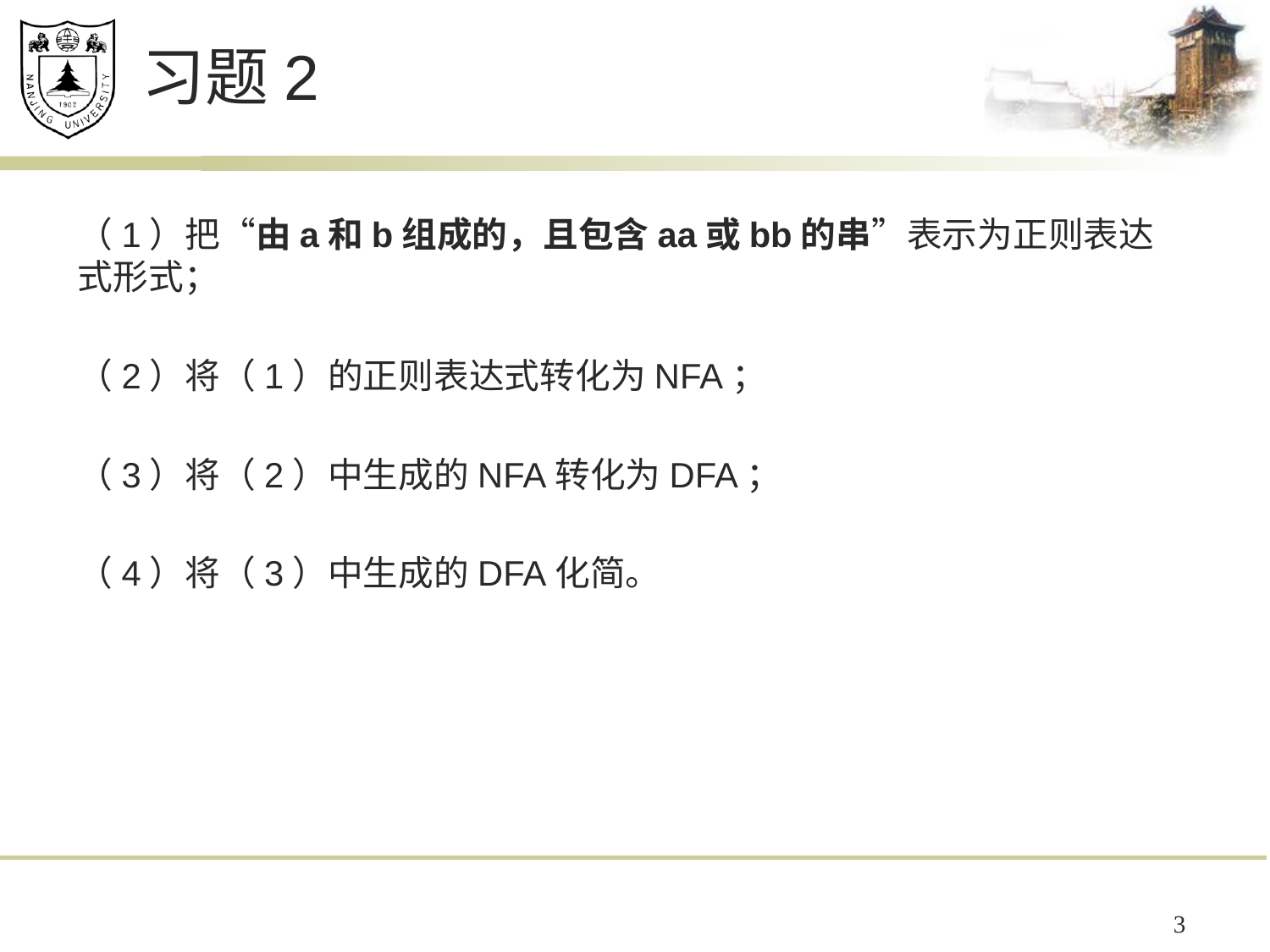

# 习题2
（1）把“由a和b组成的，且包含aa或bb的串”表示为正则表达式形式；

（2）将（1）的正则表达式转化为NFA；

（3）将（2）中生成的NFA转化为DFA；

（4）将（3）中生成的DFA化简。